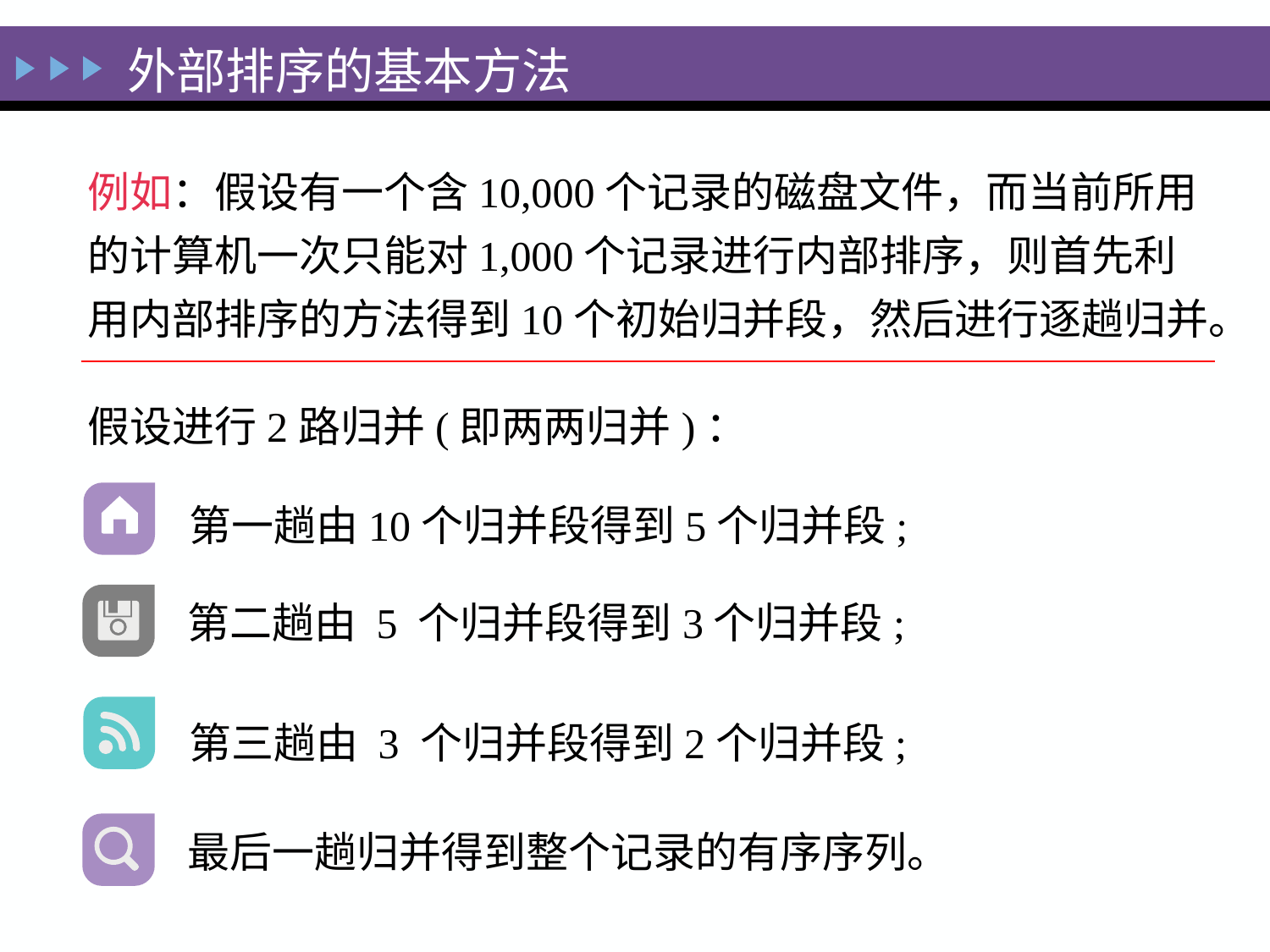

外部排序的基本方法
例如：假设有一个含10,000个记录的磁盘文件，而当前所用的计算机一次只能对1,000个记录进行内部排序，则首先利用内部排序的方法得到10个初始归并段，然后进行逐趟归并。
假设进行2路归并(即两两归并)：
第一趟由10个归并段得到5个归并段;

第二趟由 5 个归并段得到3个归并段;

第三趟由 3 个归并段得到2个归并段;
最后一趟归并得到整个记录的有序序列。